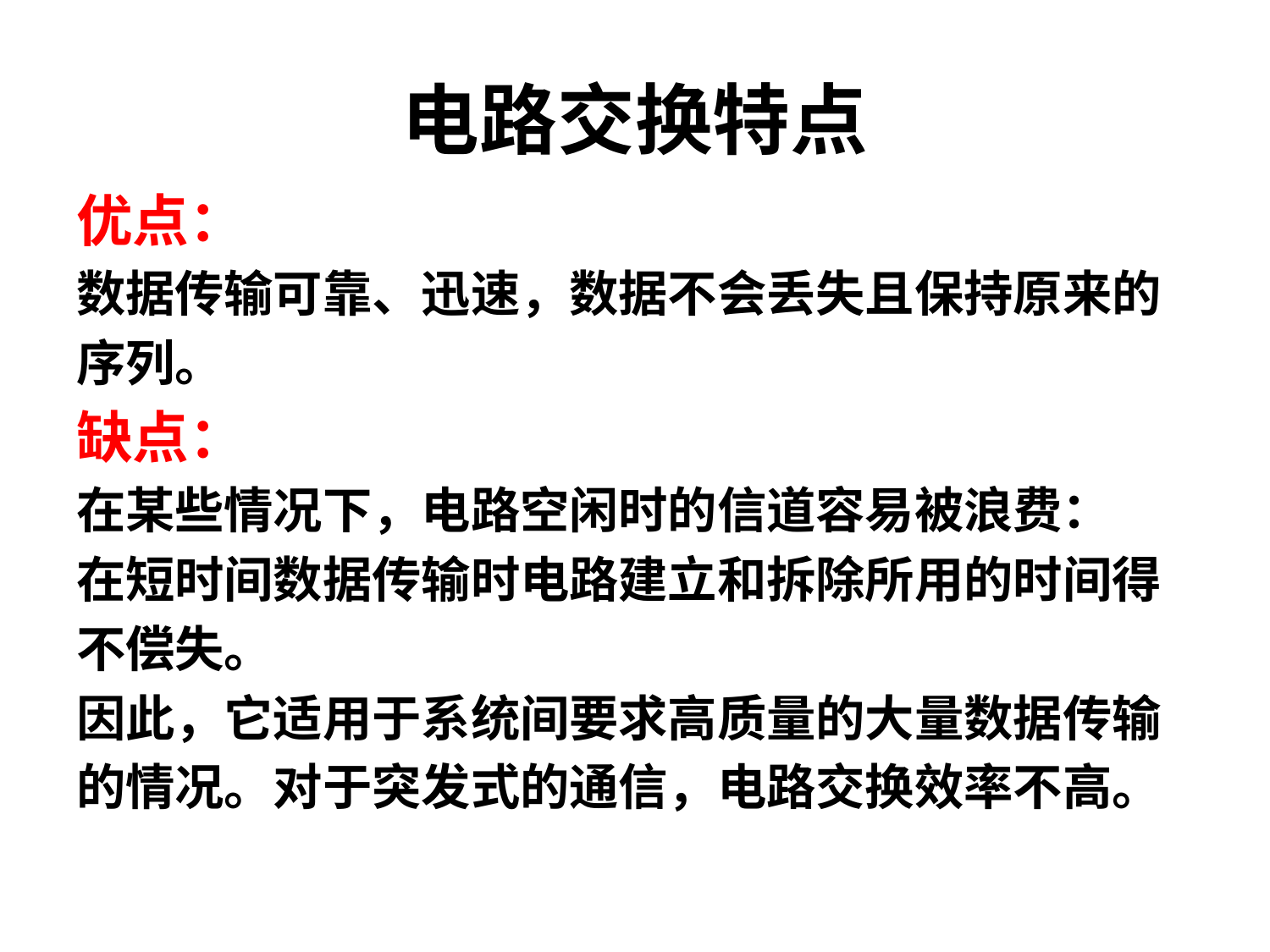

# 电路交换特点
优点：
数据传输可靠、迅速，数据不会丢失且保持原来的
序列。
缺点：
在某些情况下，电路空闲时的信道容易被浪费：
在短时间数据传输时电路建立和拆除所用的时间得
不偿失。
因此，它适用于系统间要求高质量的大量数据传输
的情况。对于突发式的通信，电路交换效率不高。